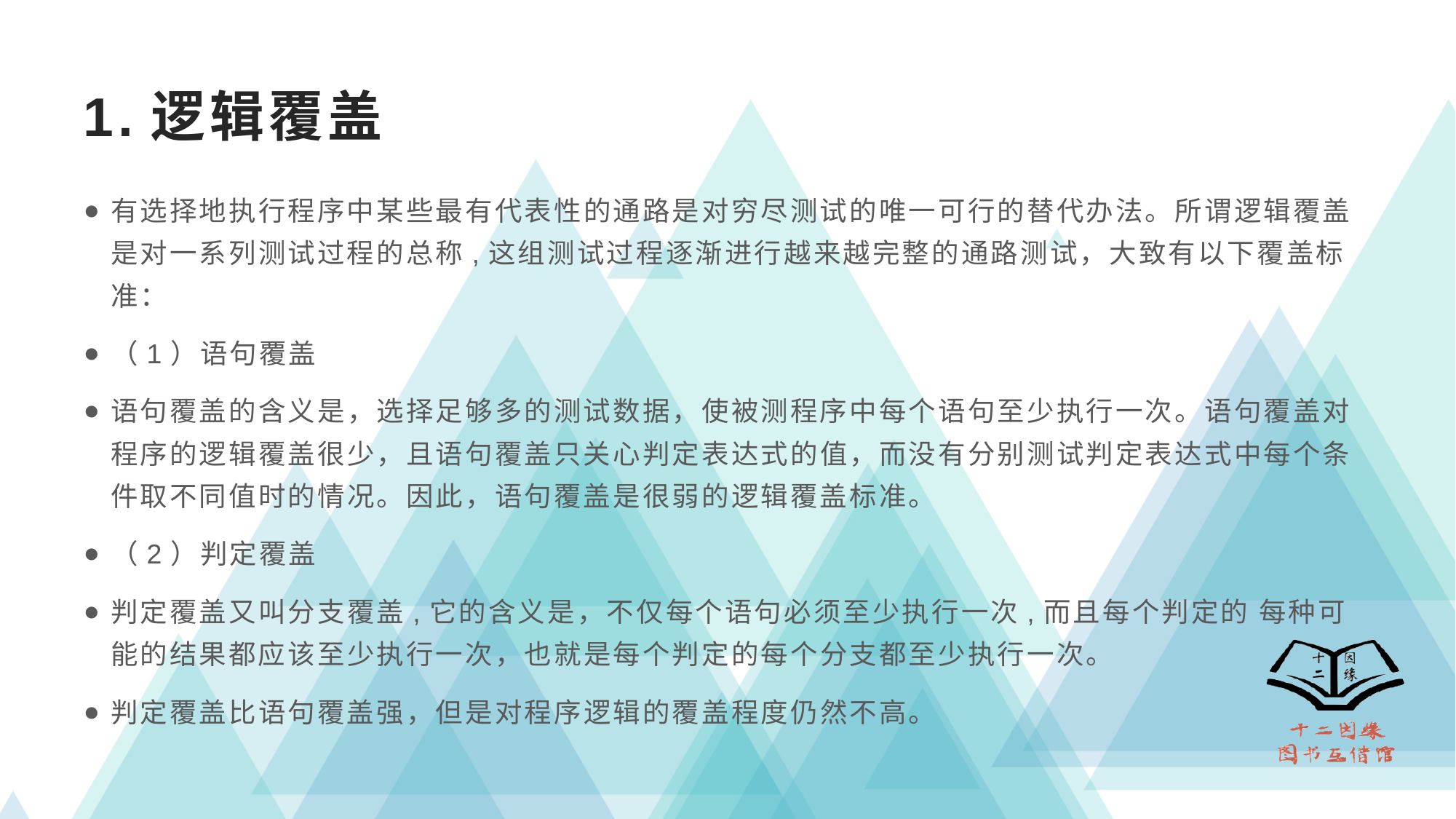

# 1.逻辑覆盖
有选择地执行程序中某些最有代表性的通路是对穷尽测试的唯一可行的替代办法。所谓逻辑覆盖是对一系列测试过程的总称,这组测试过程逐渐进行越来越完整的通路测试，大致有以下覆盖标准：
（1）语句覆盖
语句覆盖的含义是，选择足够多的测试数据，使被测程序中每个语句至少执行一次。语句覆盖对程序的逻辑覆盖很少，且语句覆盖只关心判定表达式的值，而没有分别测试判定表达式中每个条件取不同值时的情况。因此，语句覆盖是很弱的逻辑覆盖标准。
（2）判定覆盖
判定覆盖又叫分支覆盖,它的含义是，不仅每个语句必须至少执行一次,而且每个判定的 每种可能的结果都应该至少执行一次，也就是每个判定的每个分支都至少执行一次。
判定覆盖比语句覆盖强，但是对程序逻辑的覆盖程度仍然不高。